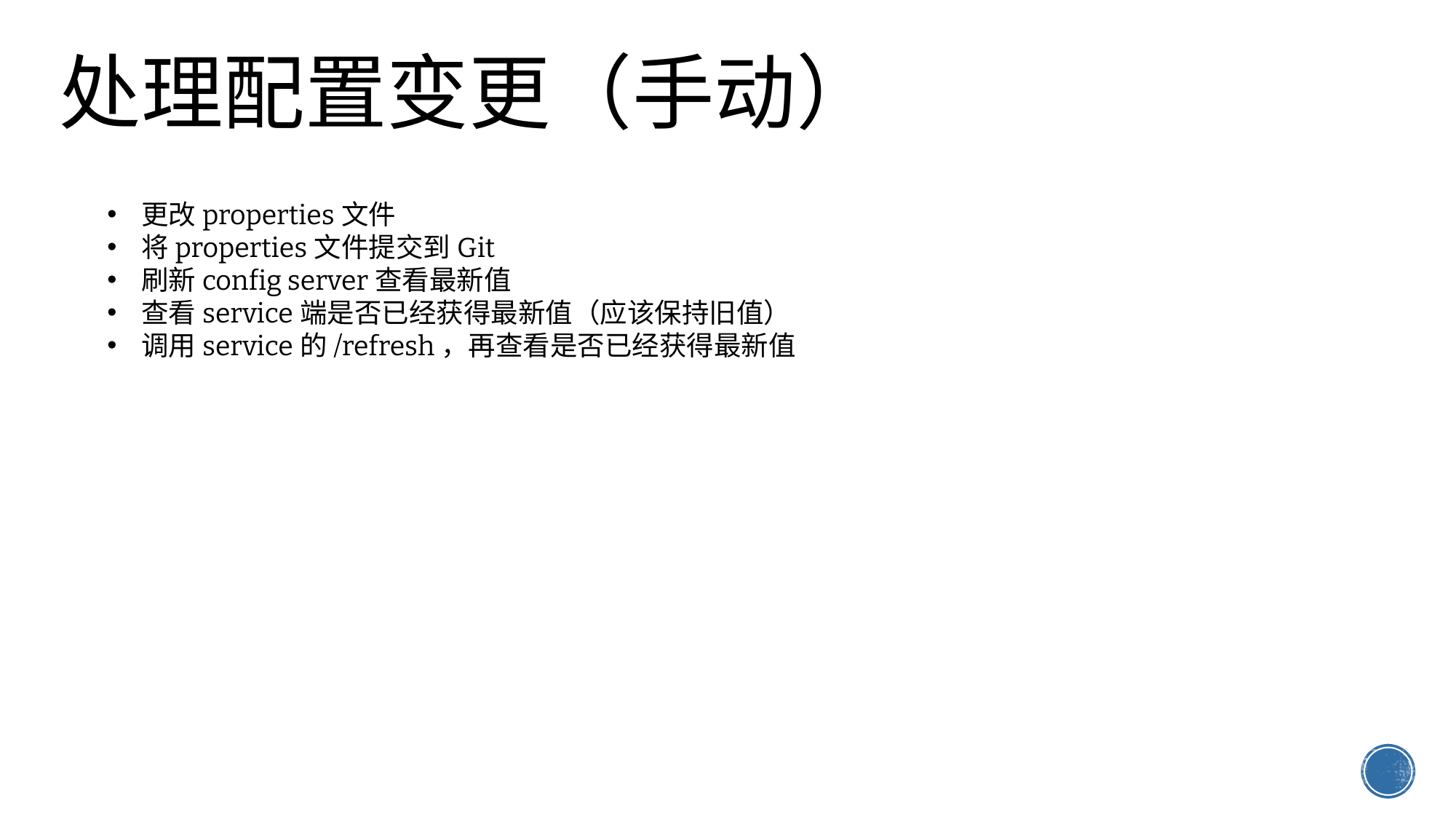

# 处理配置变更（手动）
更改properties文件
将properties文件提交到Git
刷新config server查看最新值
查看service端是否已经获得最新值（应该保持旧值）
调用service的/refresh，再查看是否已经获得最新值